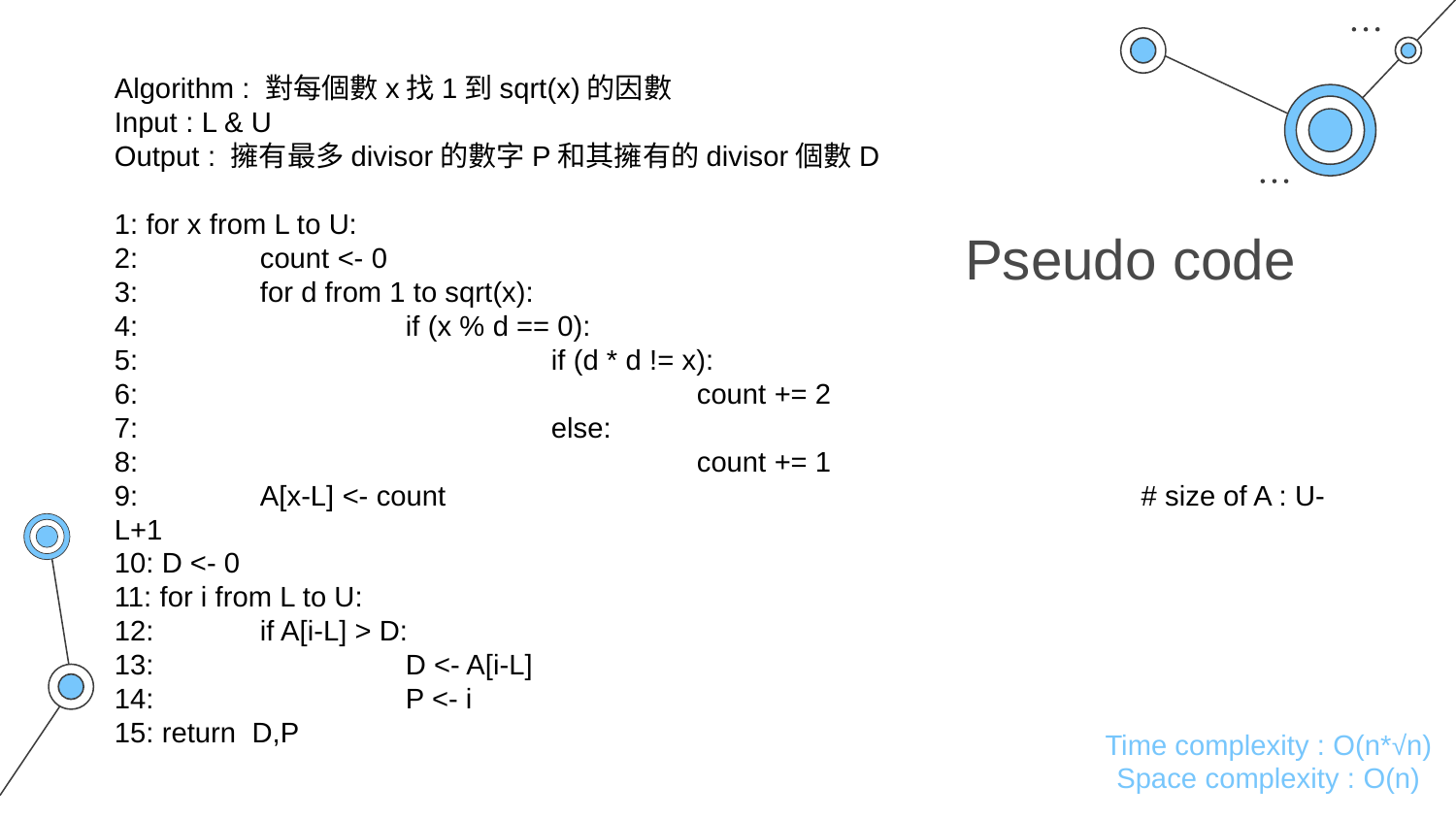

Algorithm : 對每個數x找1到sqrt(x)的因數
Input : L & U
Output : 擁有最多divisor的數字P和其擁有的divisor個數D

1: for x from L to U:
2:	count <- 0
3:	for d from 1 to sqrt(x):
4: 		if (x % d == 0):
5:			if (d * d != x):
6: 				count += 2
7:			else:
8: 				count += 1
9:	A[x-L] <- count                                                                                       # size of A : U-L+1
10: D <- 0
11: for i from L to U:
12:	if A[i-L] > D:
13:		D <- A[i-L]
14:		P <- i
15: return  D,P
# Pseudo code
Time complexity : O(n*√n)
Space complexity : O(n)